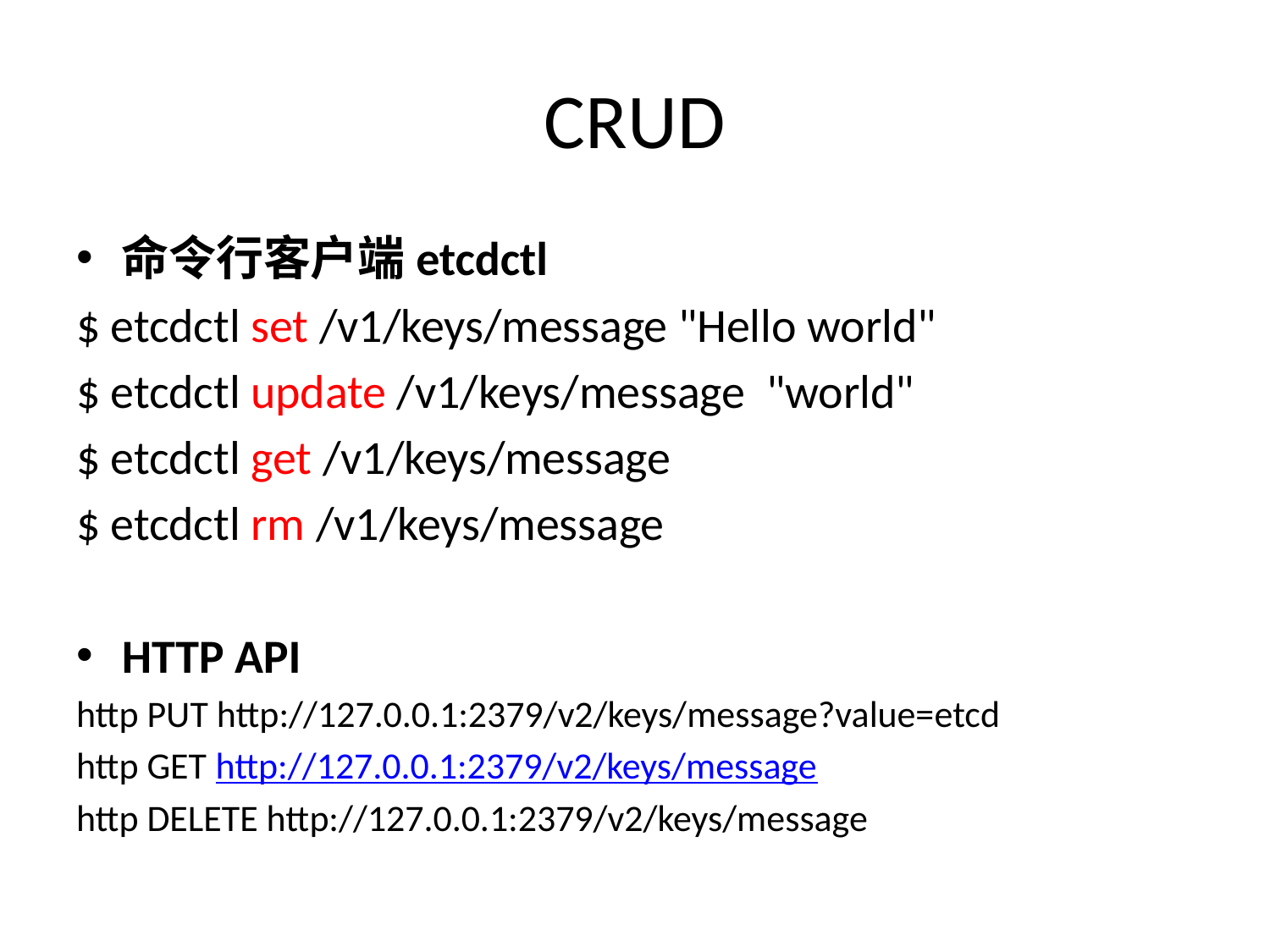

# CRUD
命令行客户端etcdctl
$ etcdctl set /v1/keys/message "Hello world"
$ etcdctl update /v1/keys/message  "world"
$ etcdctl get /v1/keys/message
$ etcdctl rm /v1/keys/message

HTTP API
http PUT http://127.0.0.1:2379/v2/keys/message?value=etcd
http GET http://127.0.0.1:2379/v2/keys/message
http DELETE http://127.0.0.1:2379/v2/keys/message